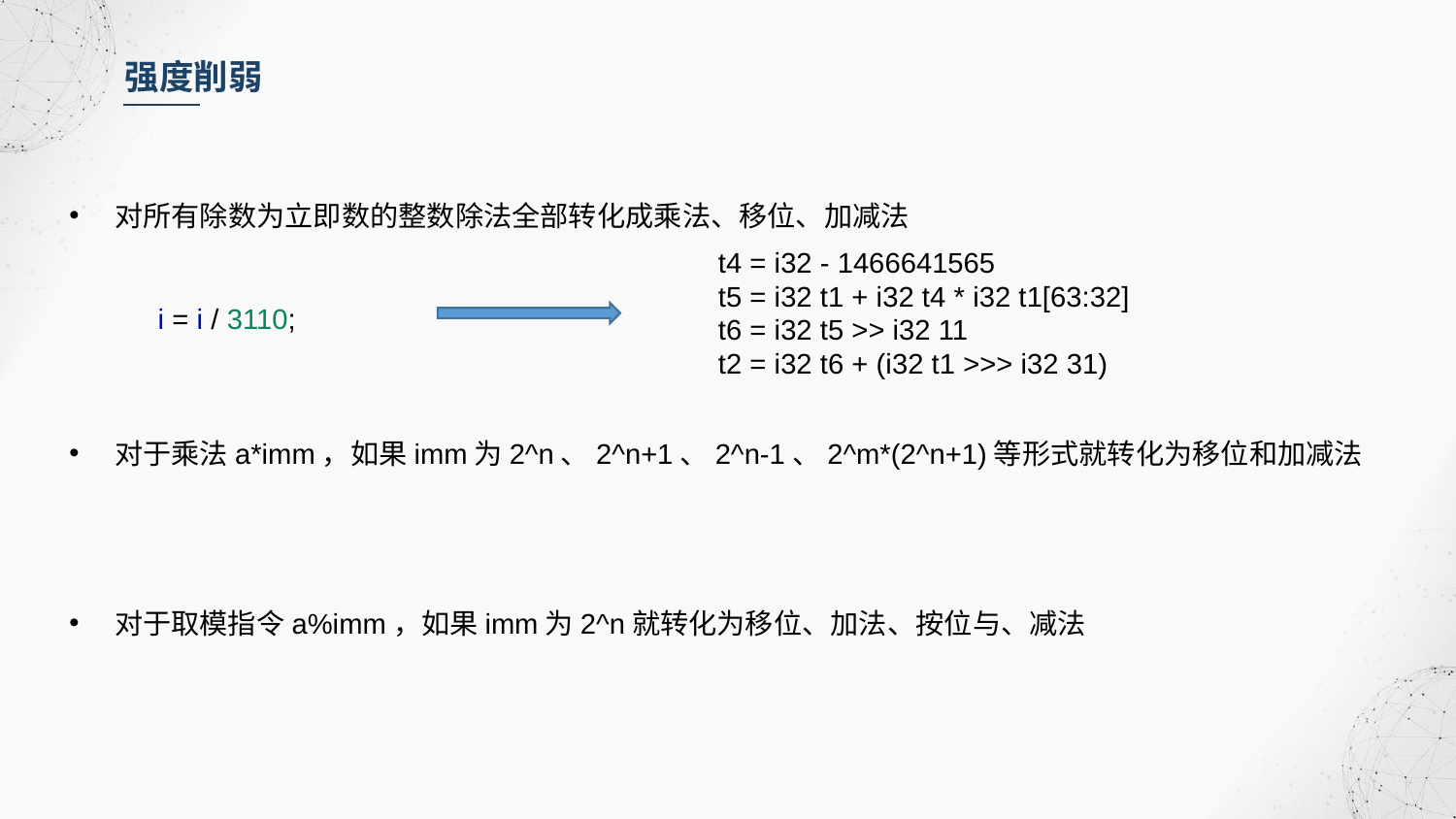

强度削弱
对所有除数为立即数的整数除法全部转化成乘法、移位、加减法

对于乘法a*imm，如果imm为2^n、2^n+1、2^n-1、2^m*(2^n+1)等形式就转化为移位和加减法

对于取模指令a%imm，如果imm为2^n就转化为移位、加法、按位与、减法
t4 = i32 - 1466641565
t5 = i32 t1 + i32 t4 * i32 t1[63:32]
t6 = i32 t5 >> i32 11
t2 = i32 t6 + (i32 t1 >>> i32 31)

i = i / 3110;